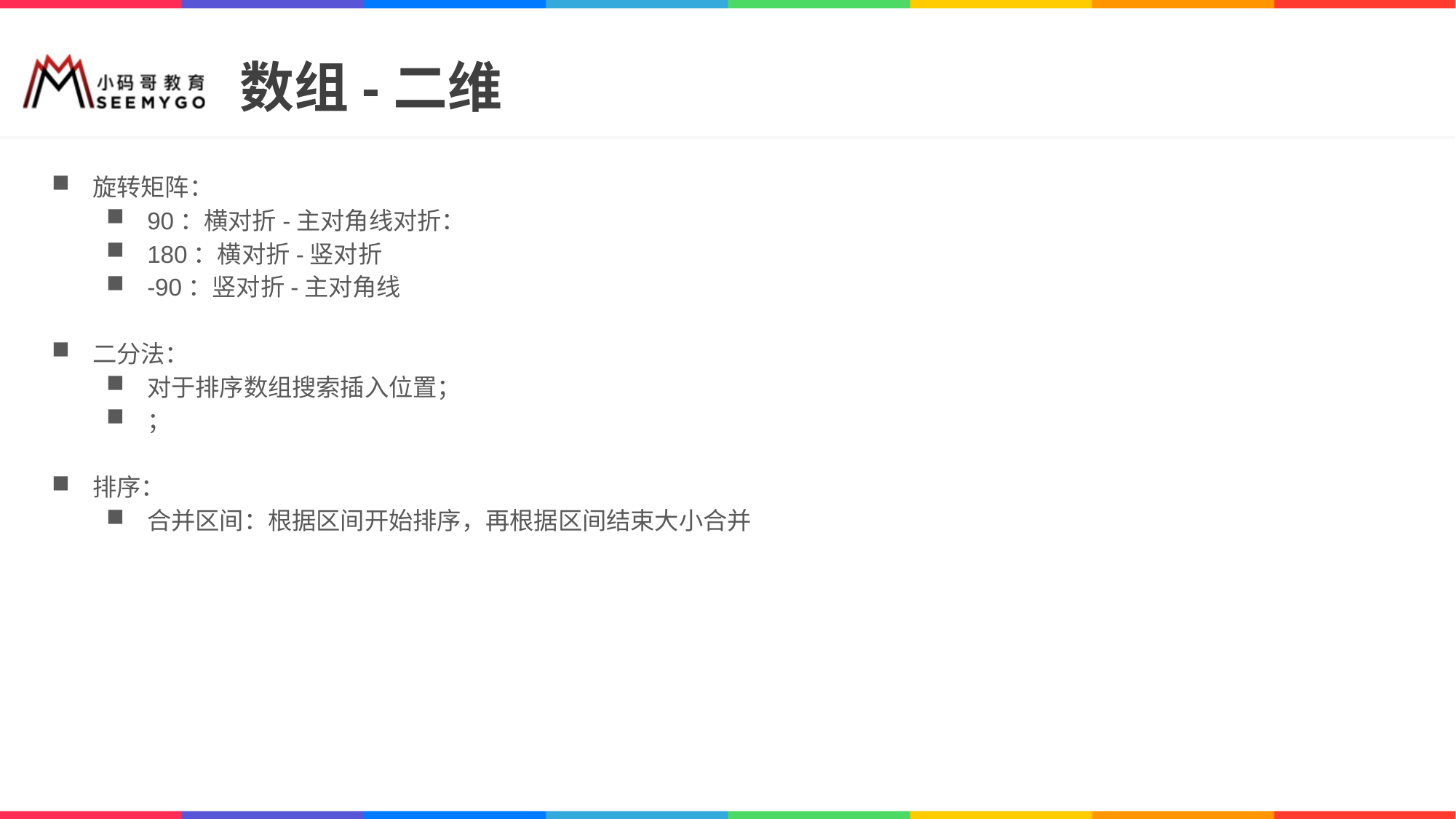

# 数组-二维
旋转矩阵：
90：横对折-主对角线对折：
180：横对折-竖对折
-90：竖对折-主对角线

二分法：
对于排序数组搜索插入位置；
；

排序：
合并区间：根据区间开始排序，再根据区间结束大小合并